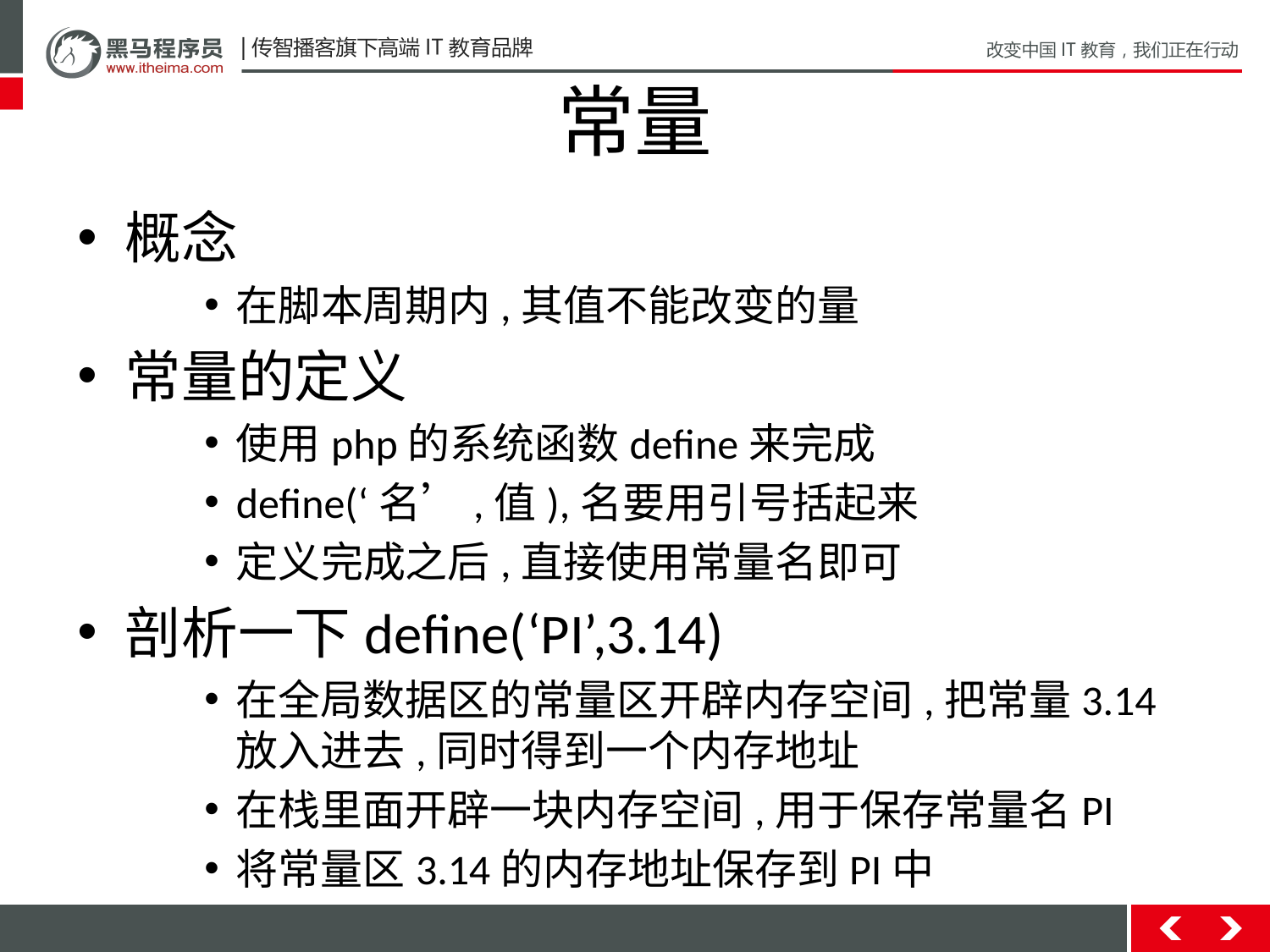

# 常量
概念
在脚本周期内,其值不能改变的量
常量的定义
使用php的系统函数define来完成
define(‘名’,值),名要用引号括起来
定义完成之后,直接使用常量名即可
剖析一下define(‘PI’,3.14)
在全局数据区的常量区开辟内存空间,把常量3.14放入进去,同时得到一个内存地址
在栈里面开辟一块内存空间,用于保存常量名PI
将常量区3.14的内存地址保存到PI中